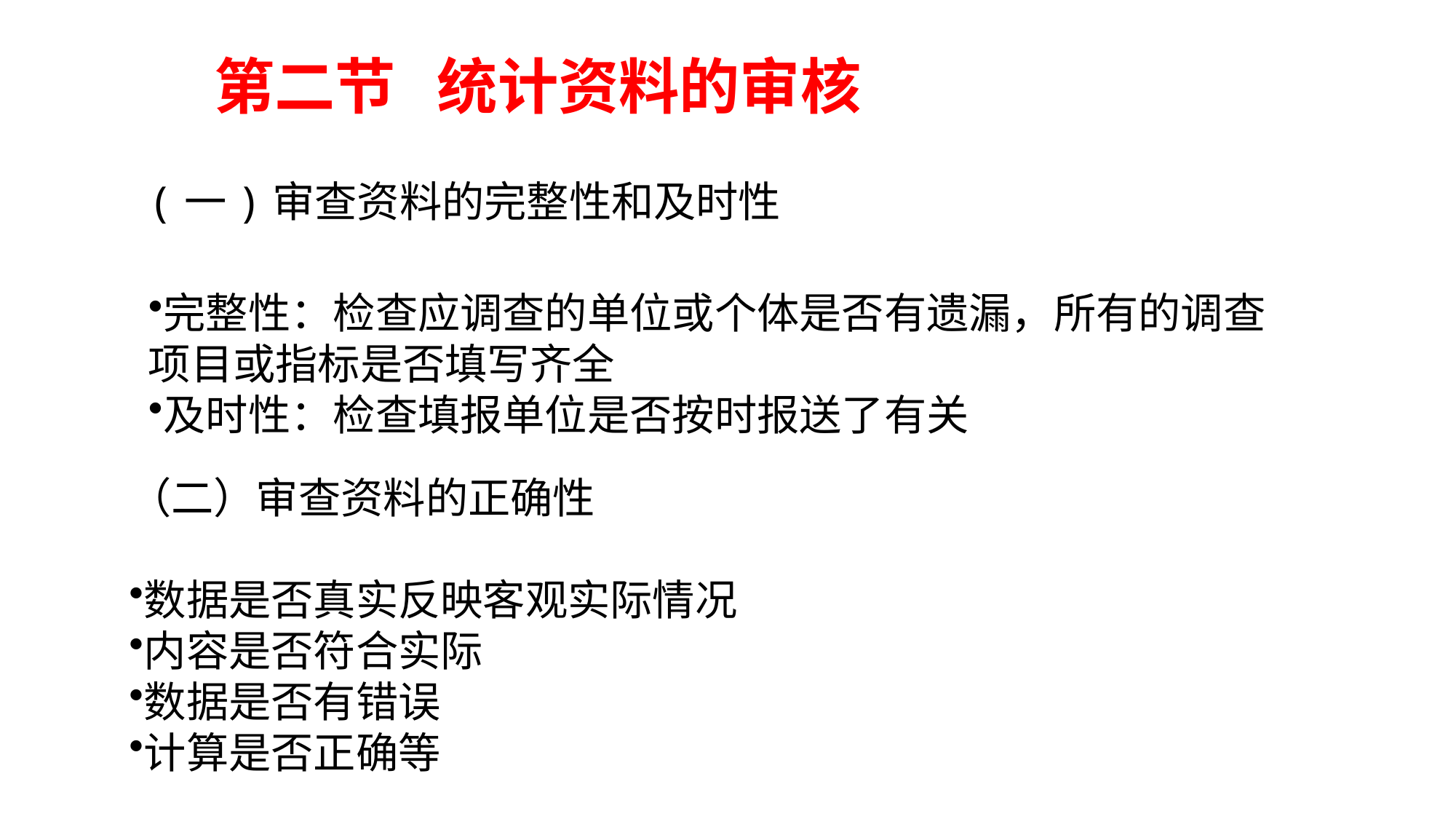

# 第二节   统计资料的审核
(一)审查资料的完整性和及时性

完整性：检查应调查的单位或个体是否有遗漏，所有的调查项目或指标是否填写齐全
及时性：检查填报单位是否按时报送了有关
（二）审查资料的正确性

数据是否真实反映客观实际情况
内容是否符合实际
数据是否有错误
计算是否正确等